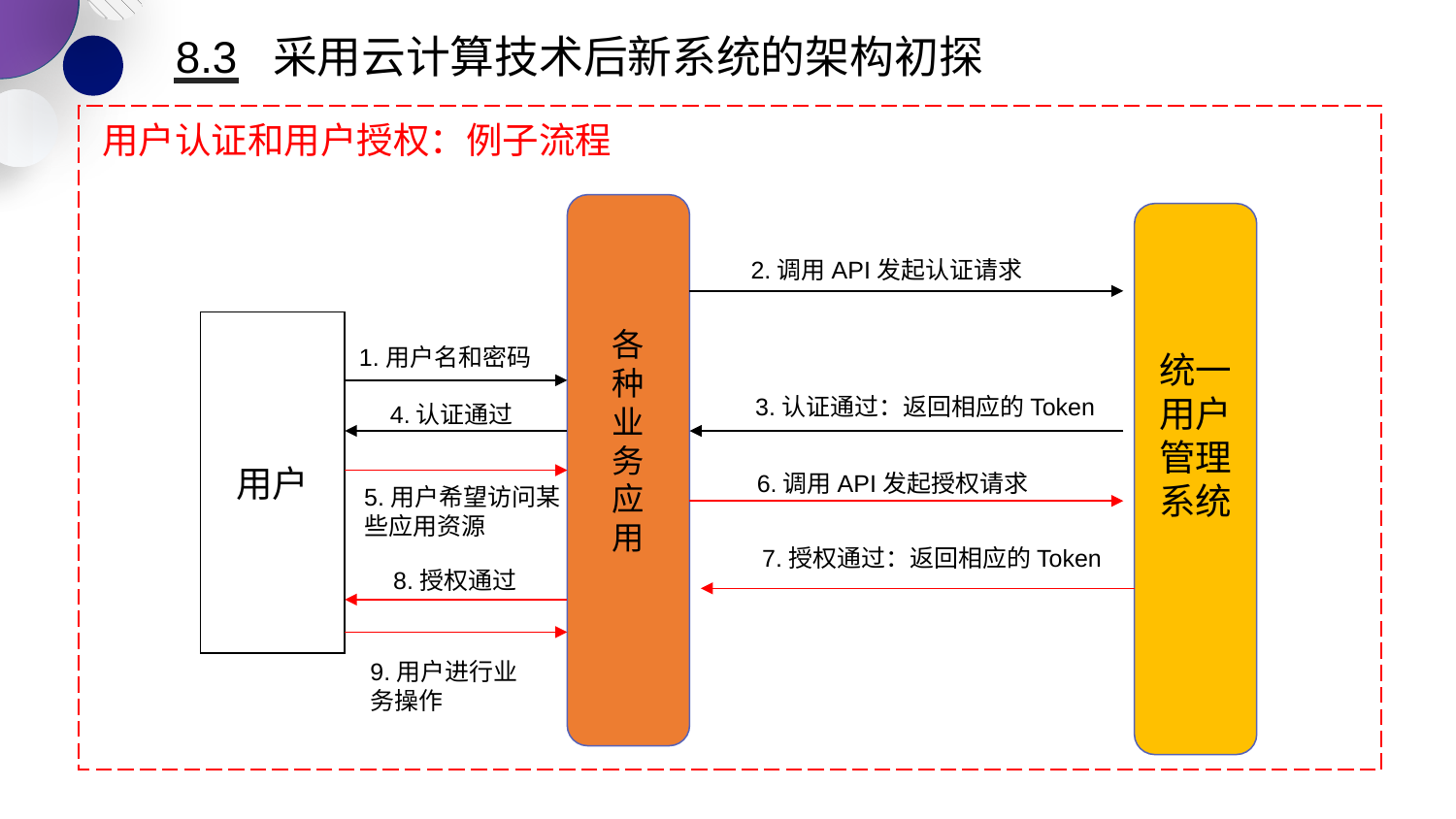

8.3  采用云计算技术后新系统的架构初探

 用户认证和用户授权：例子流程

各
种
业
务
应
用

统一用户管理系统

2.调用API发起认证请求

用户
1.用户名和密码

3.认证通过：返回相应的Token
     4.认证通过
6.调用API发起授权请求
5.用户希望访问某些应用资源
7.授权通过：返回相应的Token
     8.授权通过
9.用户进行业务操作